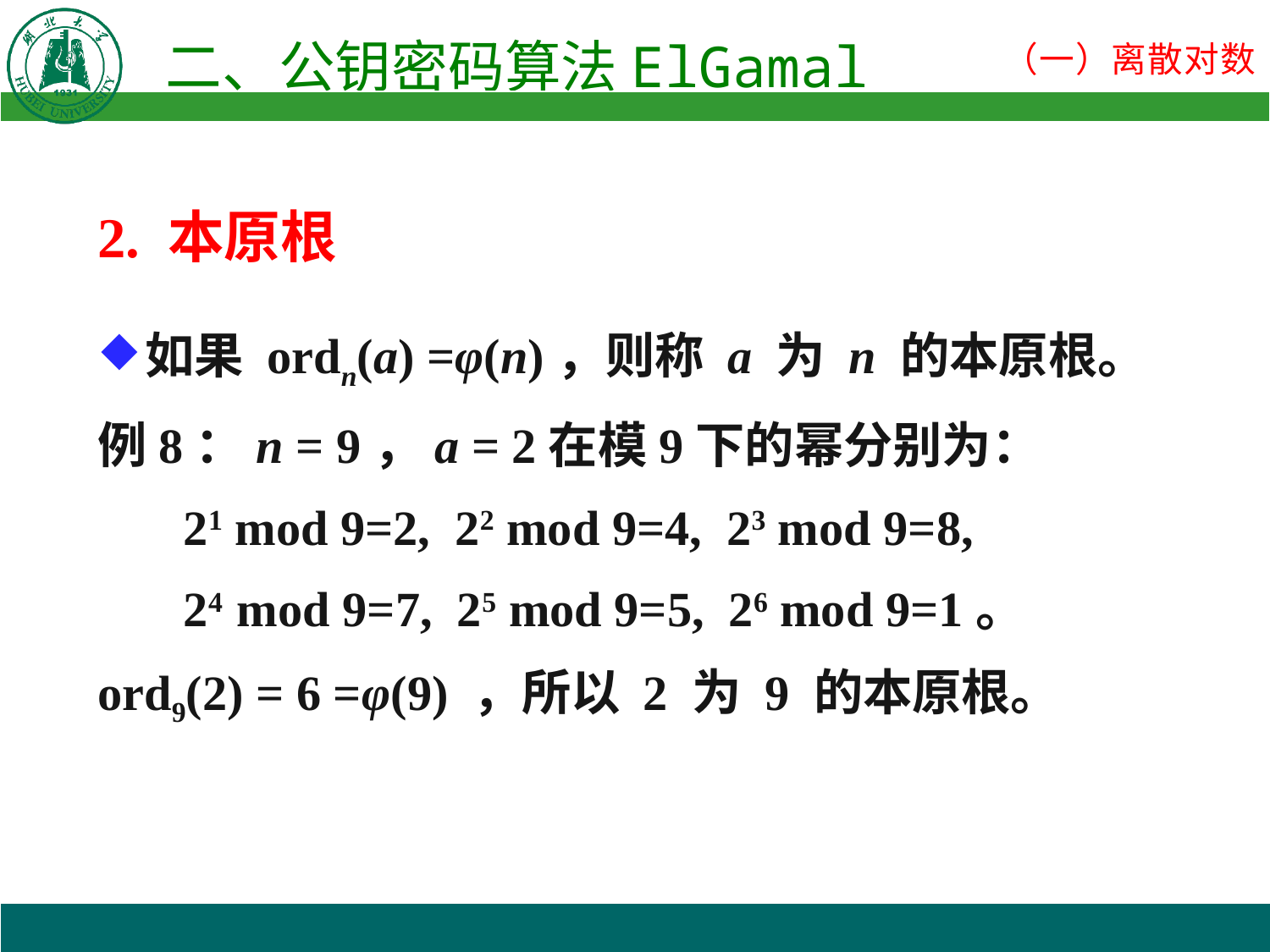

2. 本原根
如果 ordn(a) =φ(n)，则称 a 为 n 的本原根。
例8：n = 9，a = 2在模9下的幂分别为：
       21 mod 9=2,  22 mod 9=4,  23 mod 9=8,
       24  mod 9=7,  25 mod 9=5,  26 mod 9=1。
ord9(2) = 6 =φ(9) ，所以 2 为 9 的本原根。